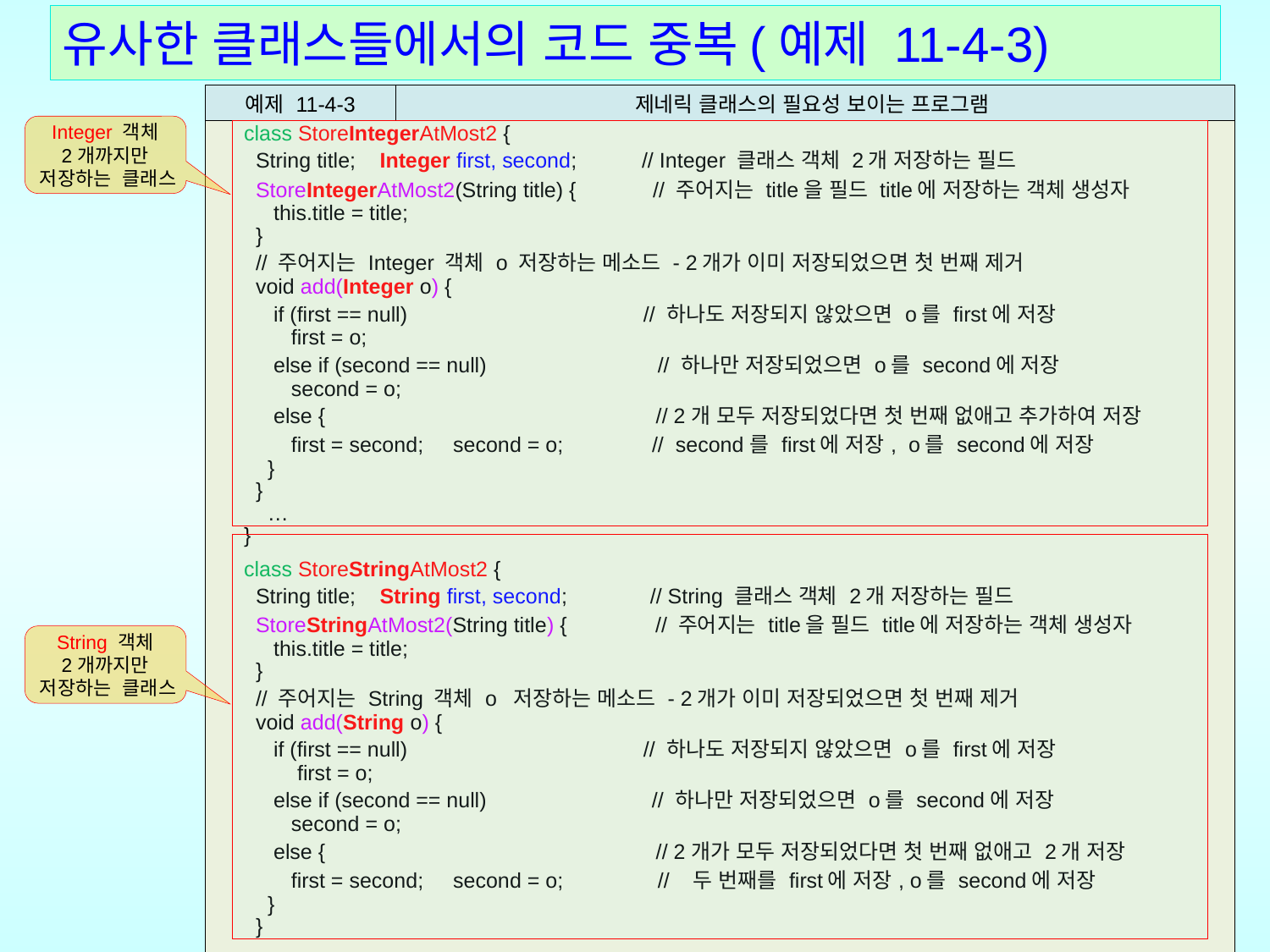

# 유사한 클래스들에서의 코드 중복(예제 11-4-3)
| 예제 11-4-3 | 제네릭 클래스의 필요성 보이는 프로그램 |
| --- | --- |
| class StoreIntegerAtMost2 { String title; Integer first, second; // Integer 클래스 객체 2개 저장하는 필드 StoreIntegerAtMost2(String title) { // 주어지는 title을 필드 title에 저장하는 객체 생성자 this.title = title; } // 주어지는 Integer 객체 o 저장하는 메소드 - 2개가 이미 저장되었으면 첫 번째 제거 void add(Integer o) { if (first == null) // 하나도 저장되지 않았으면 o를 first에 저장 first = o; else if (second == null) // 하나만 저장되었으면 o를 second에 저장 second = o; else { // 2개 모두 저장되었다면 첫 번째 없애고 추가하여 저장 first = second; second = o; // second를 first에 저장, o를 second에 저장 } } … } class StoreStringAtMost2 { String title; String first, second; // String 클래스 객체 2개 저장하는 필드 StoreStringAtMost2(String title) { // 주어지는 title을 필드 title에 저장하는 객체 생성자 this.title = title; } // 주어지는 String 객체 o 저장하는 메소드 - 2개가 이미 저장되었으면 첫 번째 제거 void add(String o) { if (first == null) // 하나도 저장되지 않았으면 o를 first에 저장 first = o; else if (second == null) // 하나만 저장되었으면 o를 second에 저장 second = o; else { // 2개가 모두 저장되었다면 첫 번째 없애고 2개 저장 first = second; second = o; // 두 번째를 first에 저장, o를 second에 저장 } } … } |  |
Integer 객체
2개까지만
저장하는  클래스

String 객체
2개까지만
저장하는  클래스